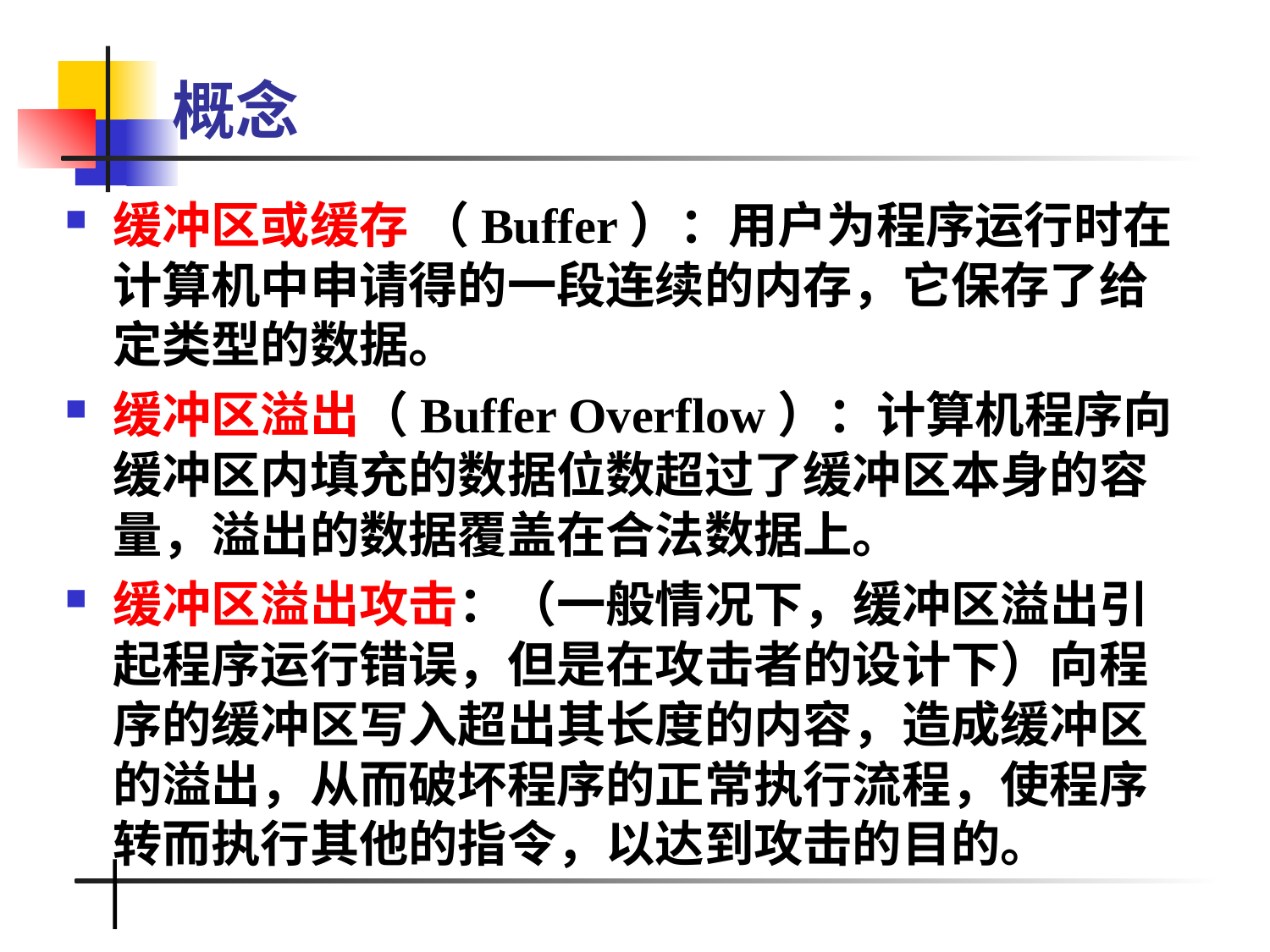

# 概念
缓冲区或缓存 （Buffer）：用户为程序运行时在计算机中申请得的一段连续的内存，它保存了给定类型的数据。
缓冲区溢出（Buffer Overflow）：计算机程序向缓冲区内填充的数据位数超过了缓冲区本身的容量，溢出的数据覆盖在合法数据上。
缓冲区溢出攻击：（一般情况下，缓冲区溢出引起程序运行错误，但是在攻击者的设计下）向程序的缓冲区写入超出其长度的内容，造成缓冲区的溢出，从而破坏程序的正常执行流程，使程序转而执行其他的指令，以达到攻击的目的。